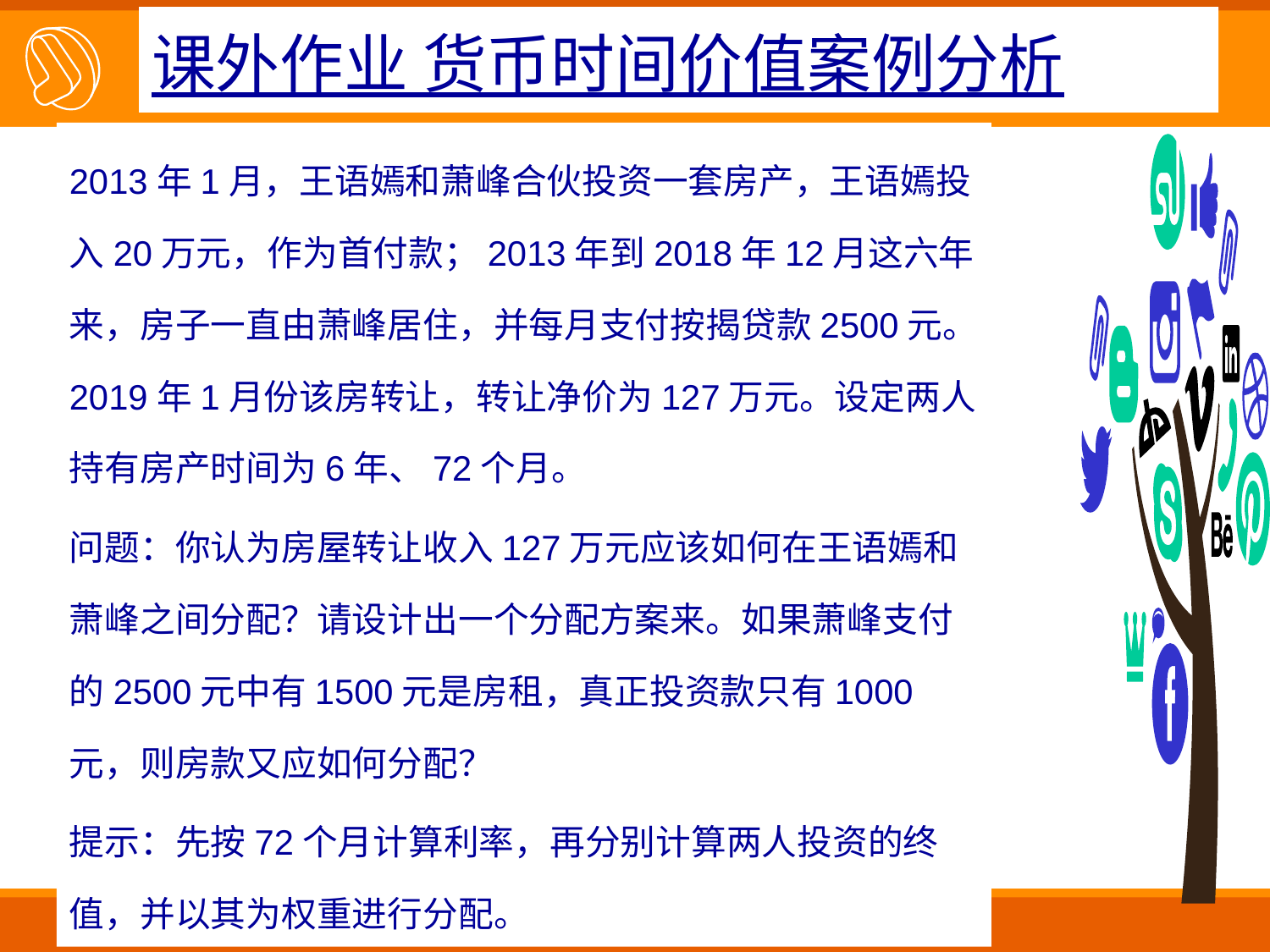

课外作业 货币时间价值案例分析
2013年1月，王语嫣和萧峰合伙投资一套房产，王语嫣投入20万元，作为首付款；2013年到2018年12月这六年来，房子一直由萧峰居住，并每月支付按揭贷款2500元。2019年1月份该房转让，转让净价为127万元。设定两人持有房产时间为6年、72个月。
问题：你认为房屋转让收入127万元应该如何在王语嫣和萧峰之间分配？请设计出一个分配方案来。如果萧峰支付的2500元中有1500元是房租，真正投资款只有1000元，则房款又应如何分配？
提示：先按72个月计算利率，再分别计算两人投资的终值，并以其为权重进行分配。